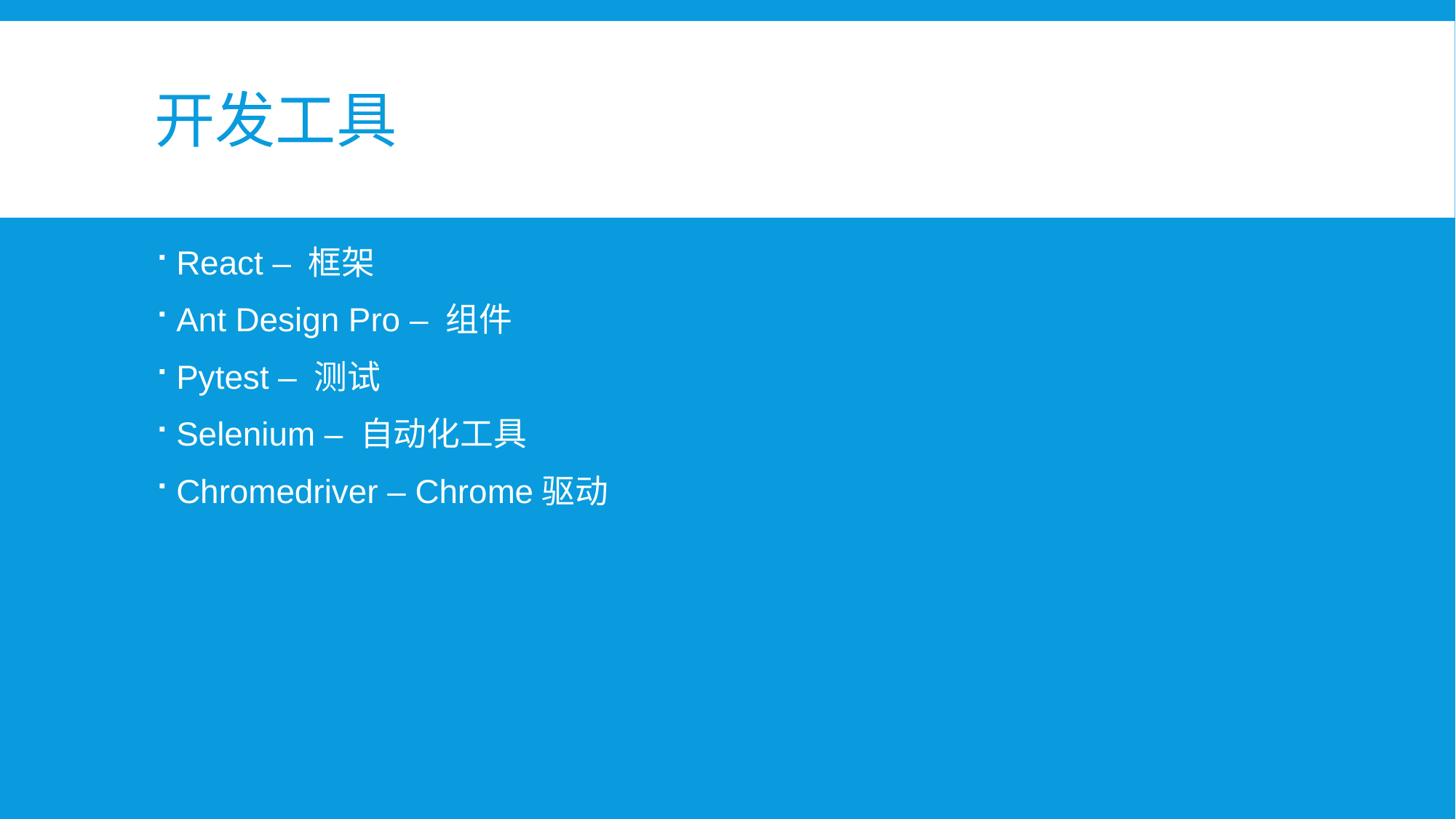

# 开发工具
React – 框架
Ant Design Pro – 组件
Pytest – 测试
Selenium – 自动化工具
Chromedriver – Chrome驱动